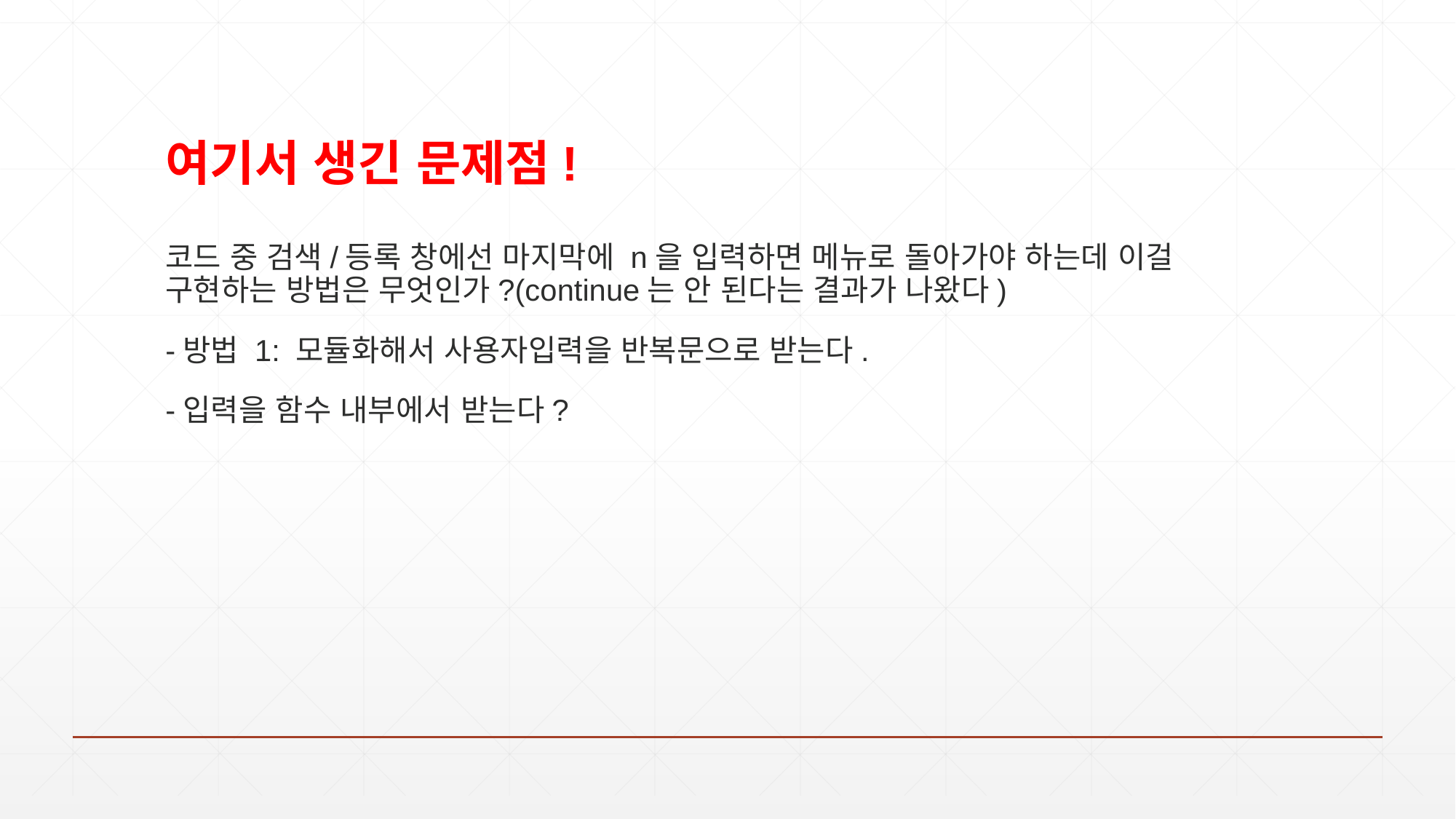

# 여기서 생긴 문제점!
코드 중 검색/등록 창에선 마지막에 n을 입력하면 메뉴로 돌아가야 하는데 이걸 구현하는 방법은 무엇인가?(continue는 안 된다는 결과가 나왔다)
-방법 1: 모듈화해서 사용자입력을 반복문으로 받는다.
-입력을 함수 내부에서 받는다?